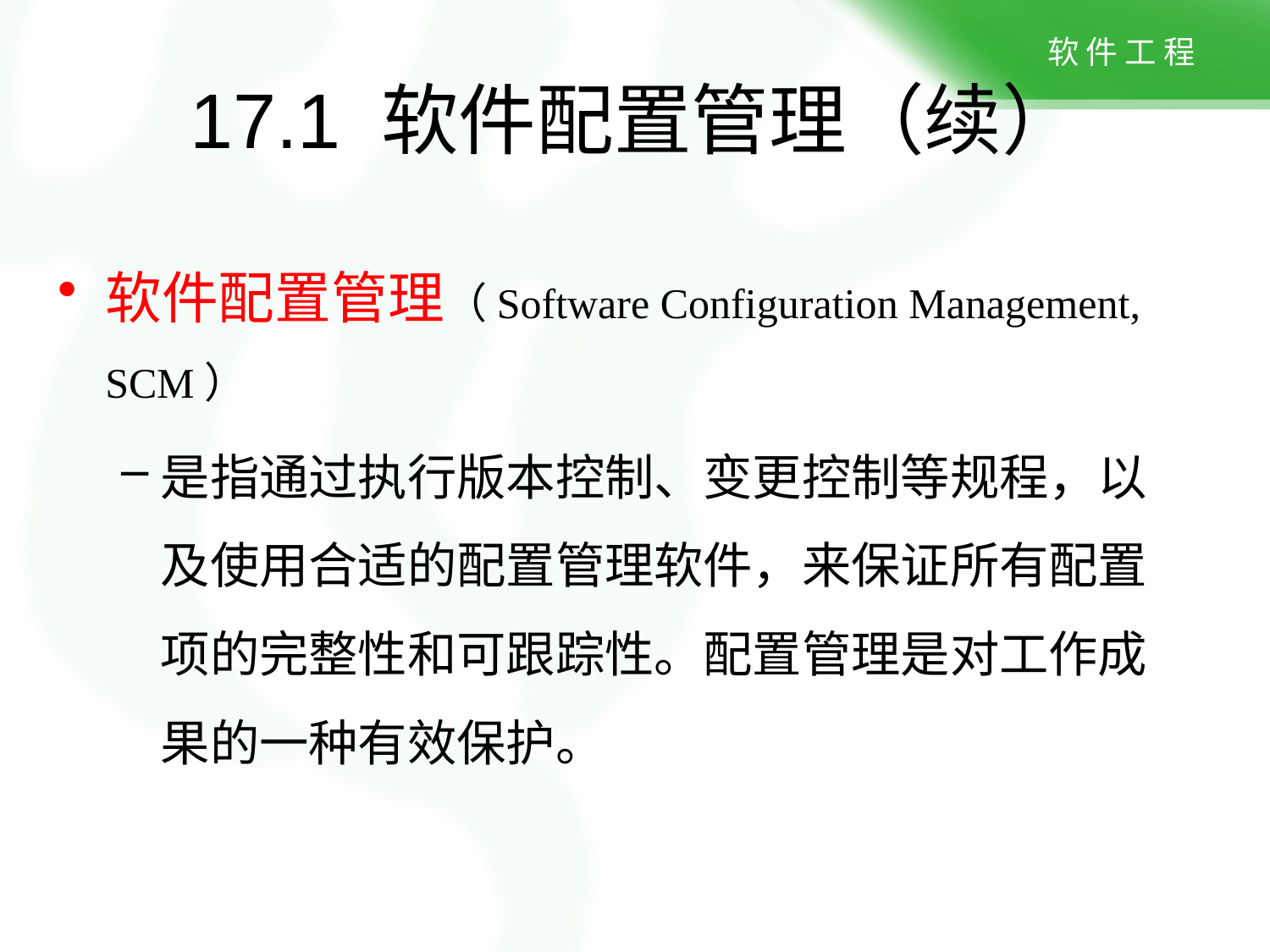

# 17.1 软件配置管理（续）
软件配置管理（Software Configuration Management, SCM）
是指通过执行版本控制、变更控制等规程，以及使用合适的配置管理软件，来保证所有配置项的完整性和可跟踪性。配置管理是对工作成果的一种有效保护。